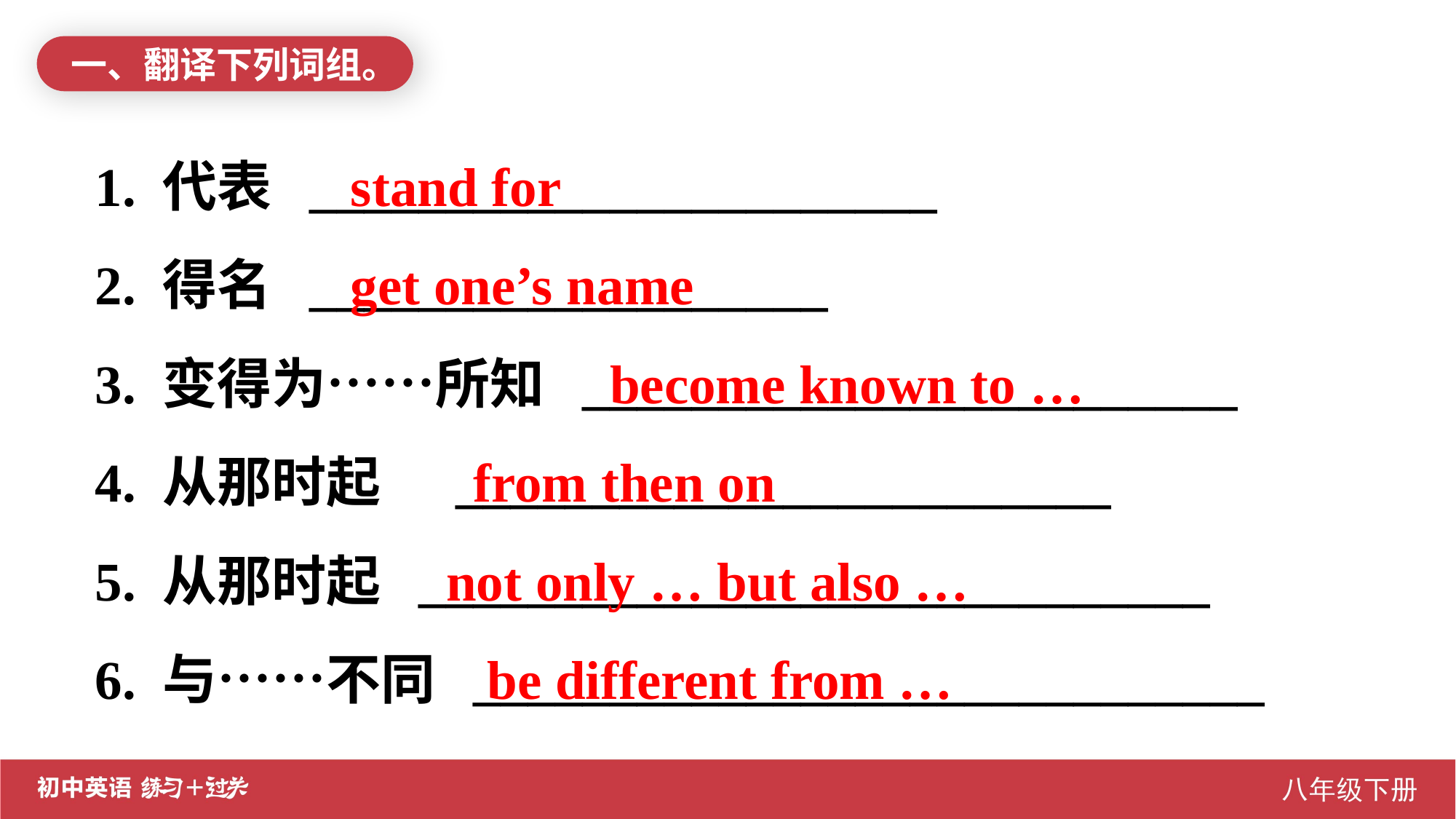

一、翻译下列词组。
1. 代表  _______________________
2. 得名  ___________________
3. 变得为……所知  ________________________
4. 从那时起     ________________________
5. 从那时起  _____________________________
6. 与……不同  _____________________________

  stand for
  get one’s name
                     become known to …
           from then on
         not only … but also …
            be different from …